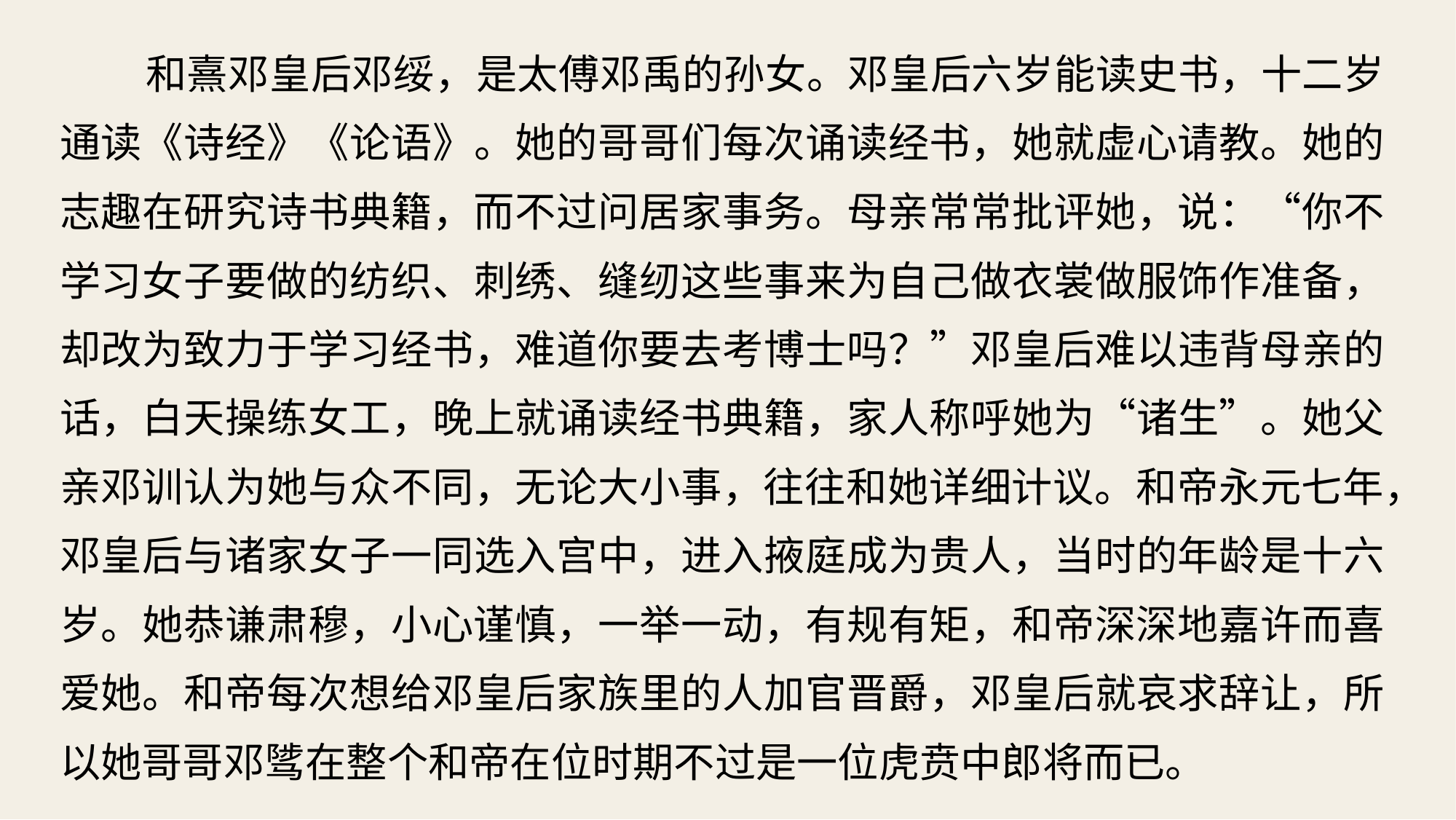

和熹邓皇后邓绥，是太傅邓禹的孙女。邓皇后六岁能读史书，十二岁通读《诗经》《论语》。她的哥哥们每次诵读经书，她就虚心请教。她的志趣在研究诗书典籍，而不过问居家事务。母亲常常批评她，说：“你不学习女子要做的纺织、刺绣、缝纫这些事来为自己做衣裳做服饰作准备，却改为致力于学习经书，难道你要去考博士吗？”邓皇后难以违背母亲的话，白天操练女工，晚上就诵读经书典籍，家人称呼她为“诸生”。她父亲邓训认为她与众不同，无论大小事，往往和她详细计议。和帝永元七年，邓皇后与诸家女子一同选入宫中，进入掖庭成为贵人，当时的年龄是十六岁。她恭谦肃穆，小心谨慎，一举一动，有规有矩，和帝深深地嘉许而喜爱她。和帝每次想给邓皇后家族里的人加官晋爵，邓皇后就哀求辞让，所以她哥哥邓骘在整个和帝在位时期不过是一位虎贲中郎将而已。